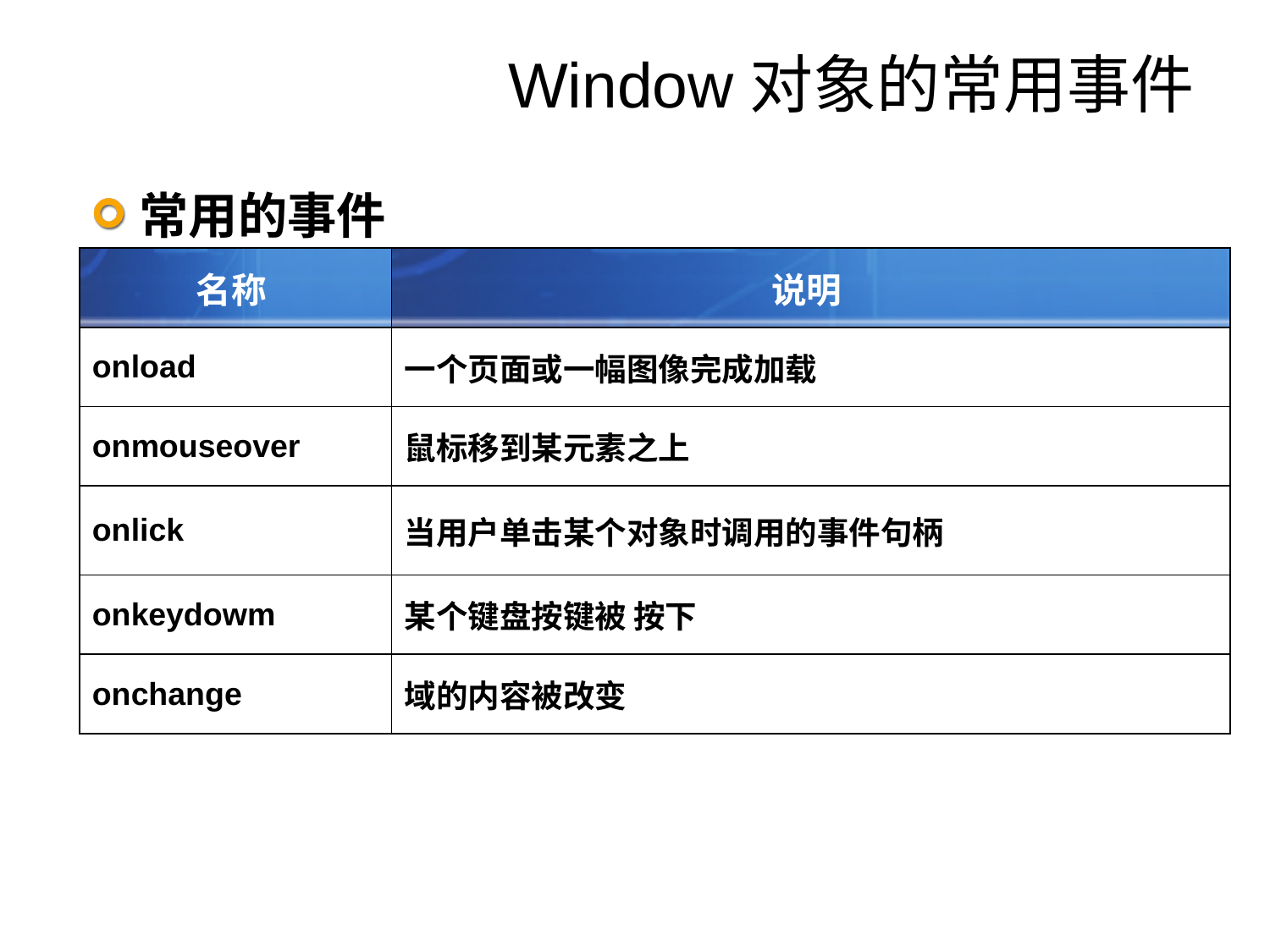

# Window对象的常用事件
常用的事件
| 名称 | 说明 |
| --- | --- |
| onload | 一个页面或一幅图像完成加载 |
| onmouseover | 鼠标移到某元素之上 |
| onlick | 当用户单击某个对象时调用的事件句柄 |
| onkeydowm | 某个键盘按键被 按下 |
| onchange | 域的内容被改变 |